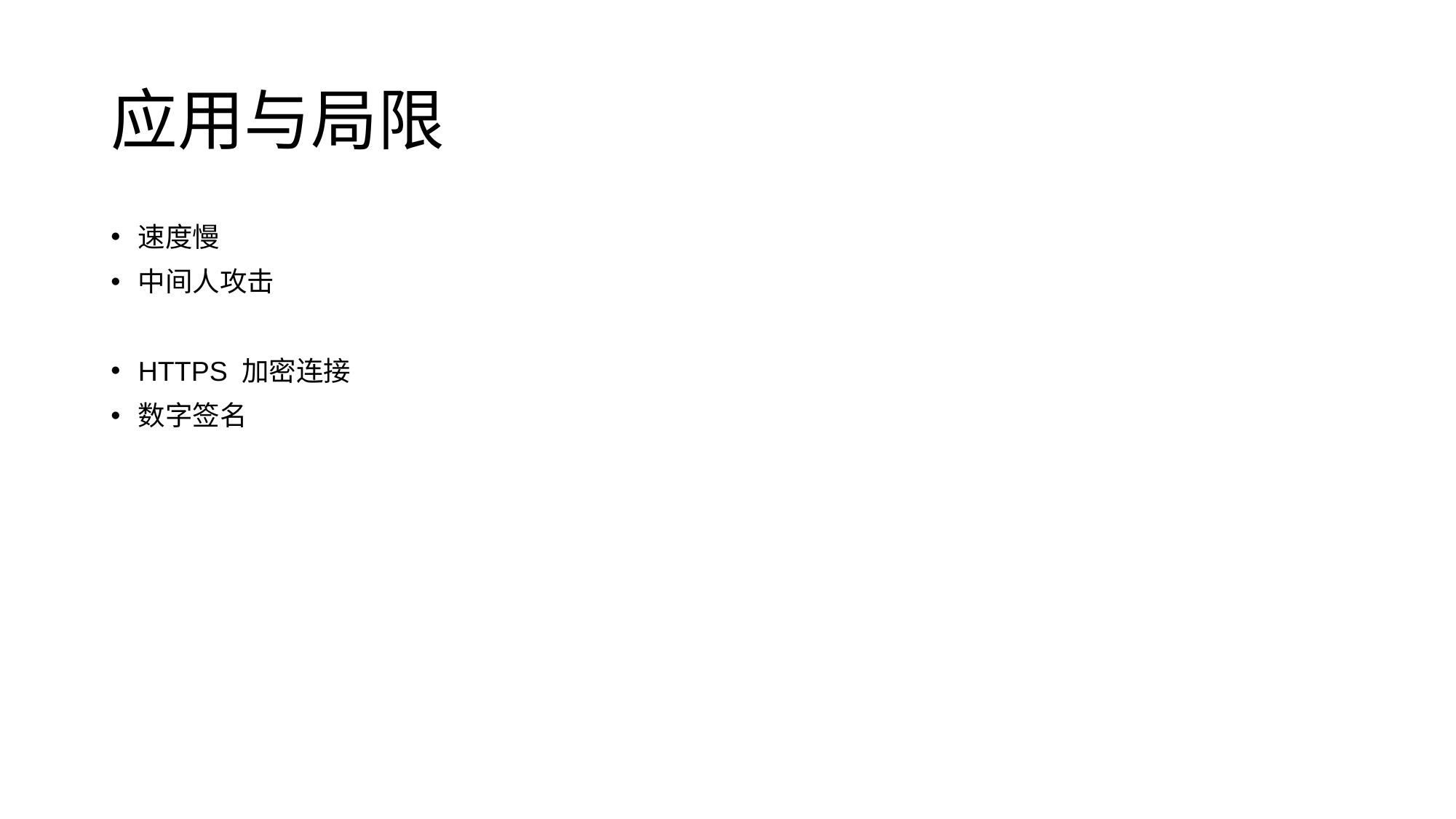

# 应用与局限
速度慢
中间人攻击

HTTPS 加密连接
数字签名